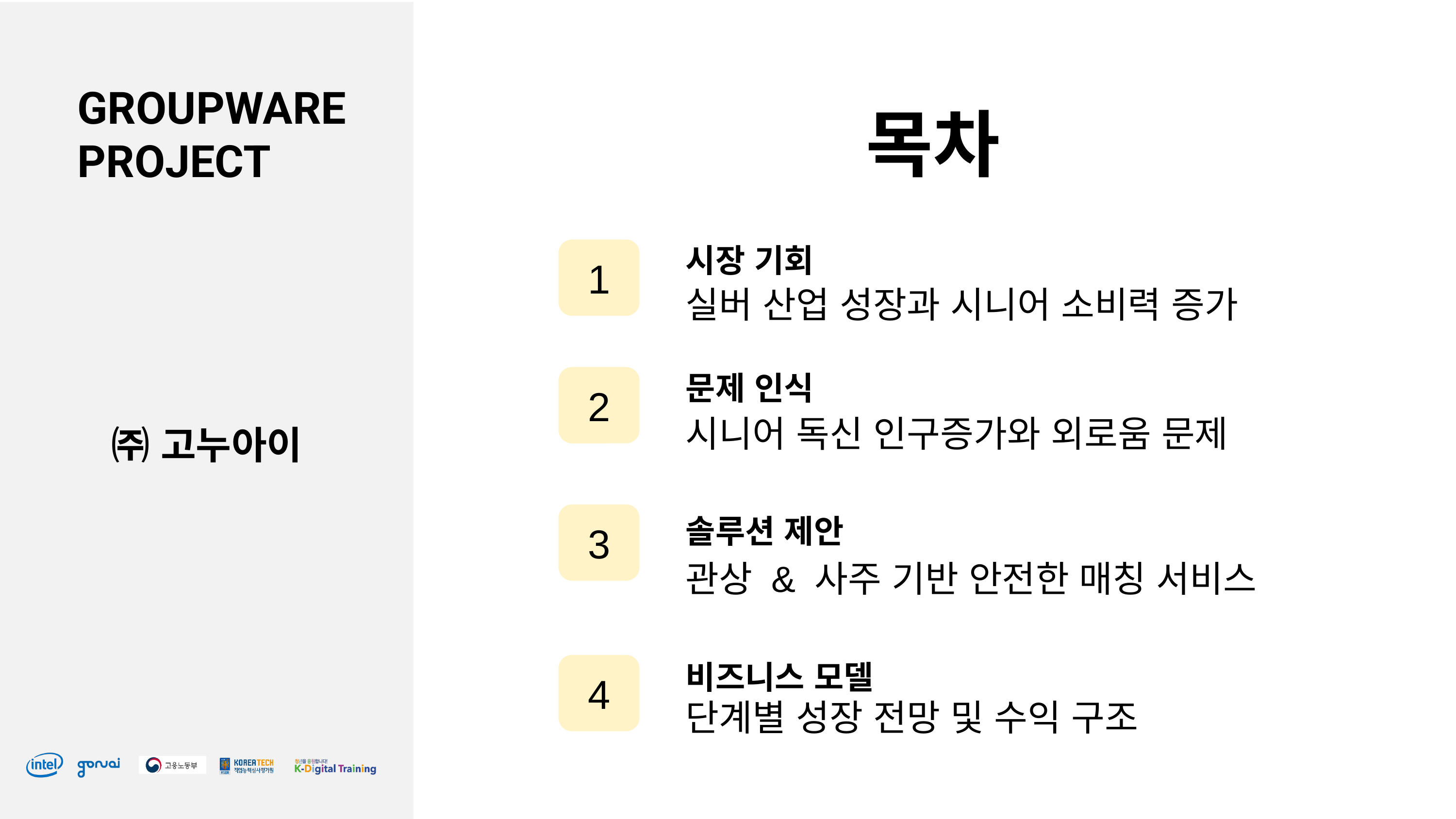

# 목차
1
시장 기회
실버 산업 성장과 시니어 소비력 증가
2
문제 인식
시니어 독신 인구증가와 외로움 문제
3
솔루션 제안
관상 & 사주 기반 안전한 매칭 서비스
4
비즈니스 모델
단계별 성장 전망 및 수익 구조